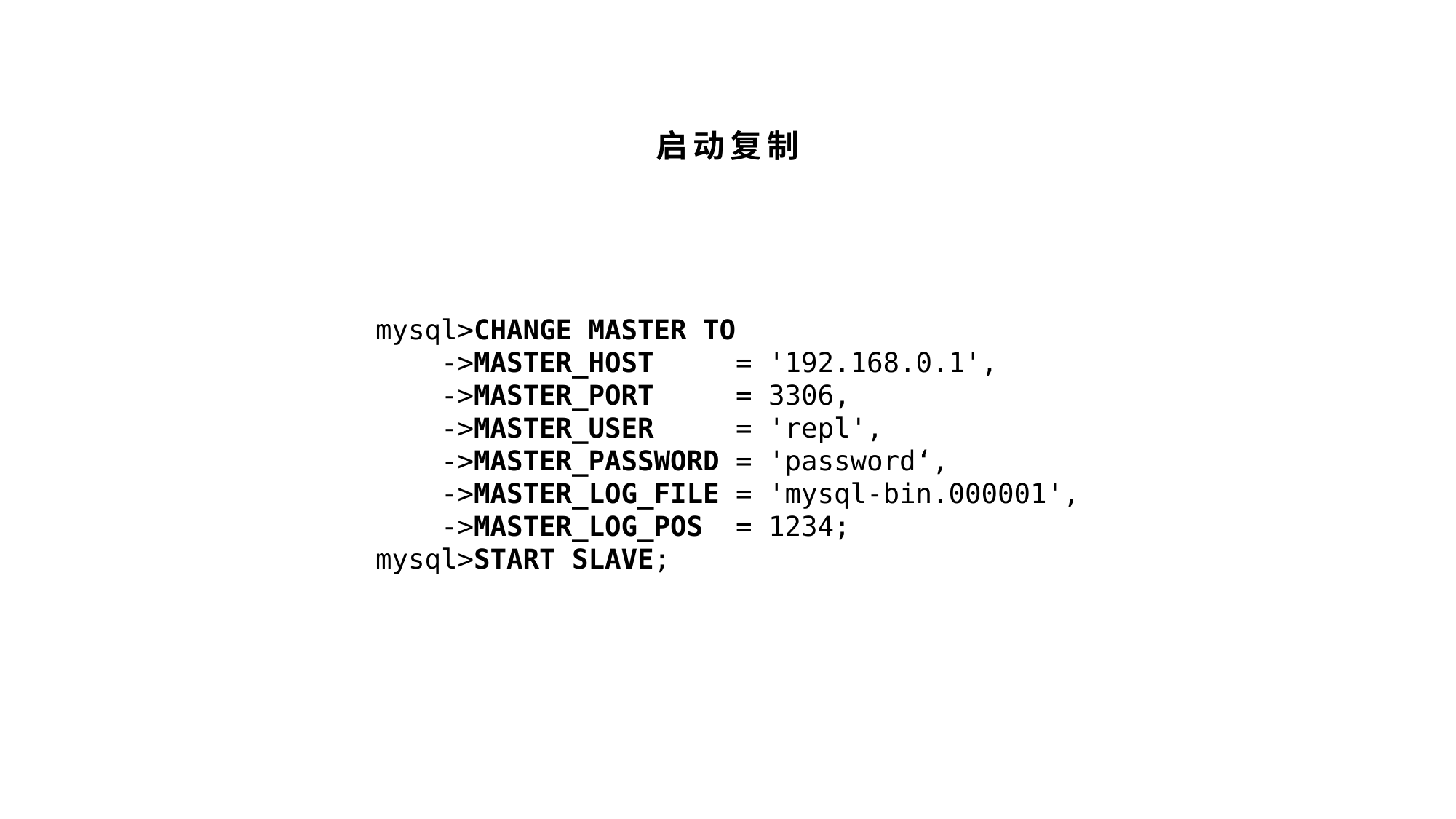

启动复制
mysql>CHANGE MASTER TO
    ->MASTER_HOST     = '192.168.0.1',
    ->MASTER_PORT     = 3306,
    ->MASTER_USER     = 'repl',
    ->MASTER_PASSWORD = 'password‘,
    ->MASTER_LOG_FILE = 'mysql-bin.000001',
    ->MASTER_LOG_POS  = 1234;
mysql>START SLAVE;